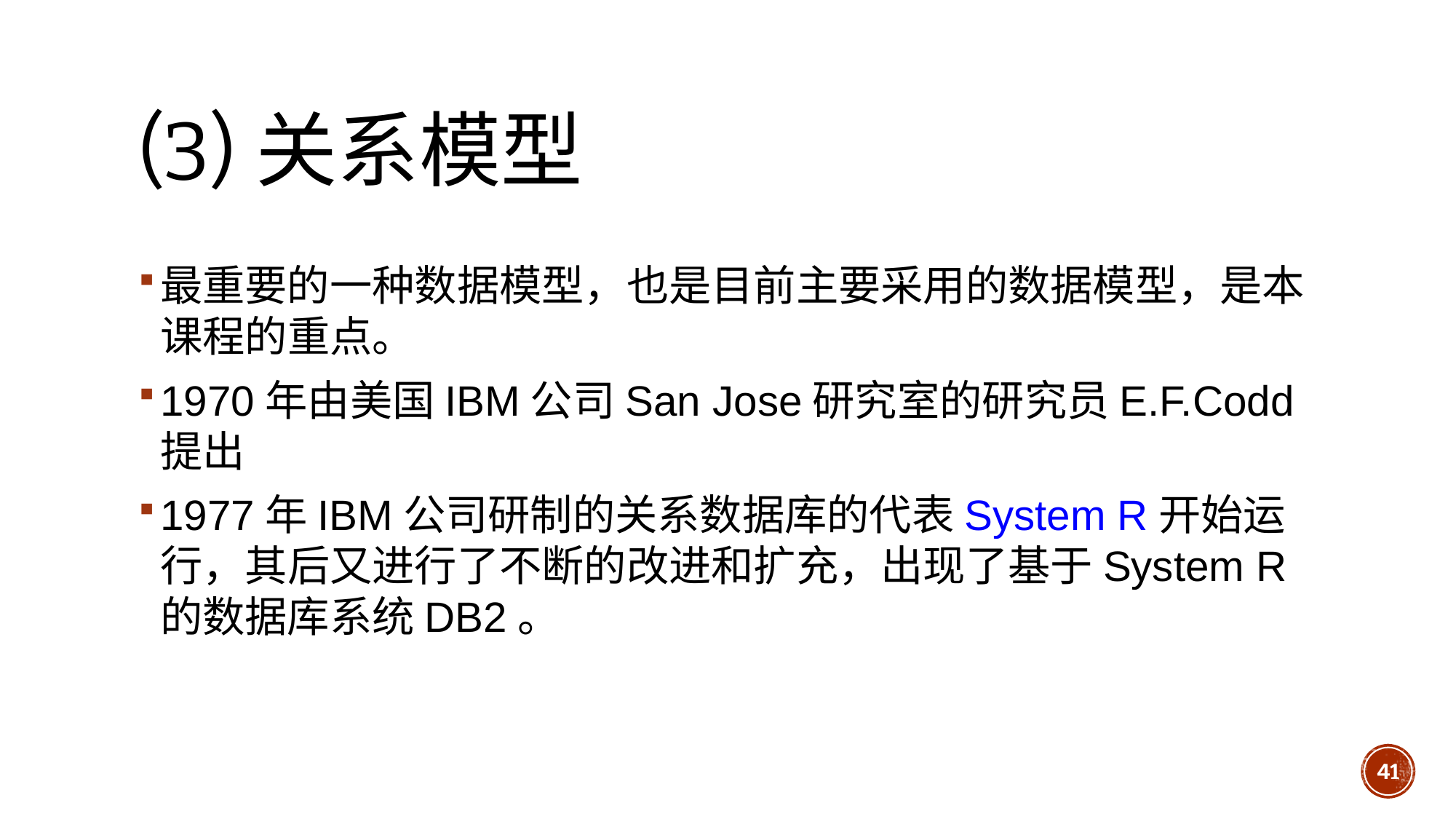

# (3)关系模型
最重要的一种数据模型，也是目前主要采用的数据模型，是本课程的重点。
1970年由美国IBM公司San Jose研究室的研究员E.F.Codd提出
1977年IBM公司研制的关系数据库的代表System R开始运行，其后又进行了不断的改进和扩充，出现了基于System R的数据库系统DB2。

41